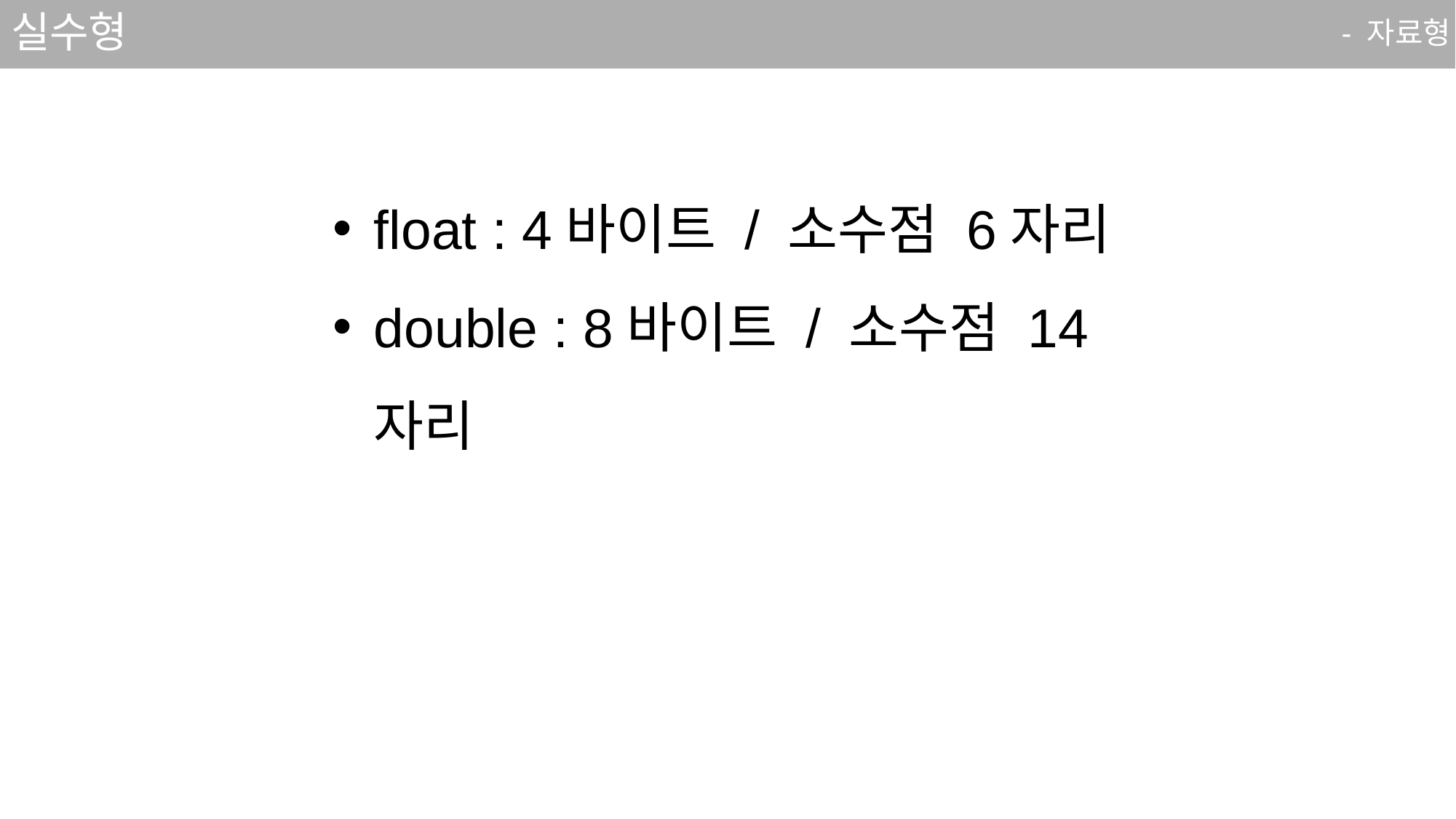

# 실수형
- 자료형
float : 4바이트 / 소수점 6자리
double : 8바이트 / 소수점 14자리